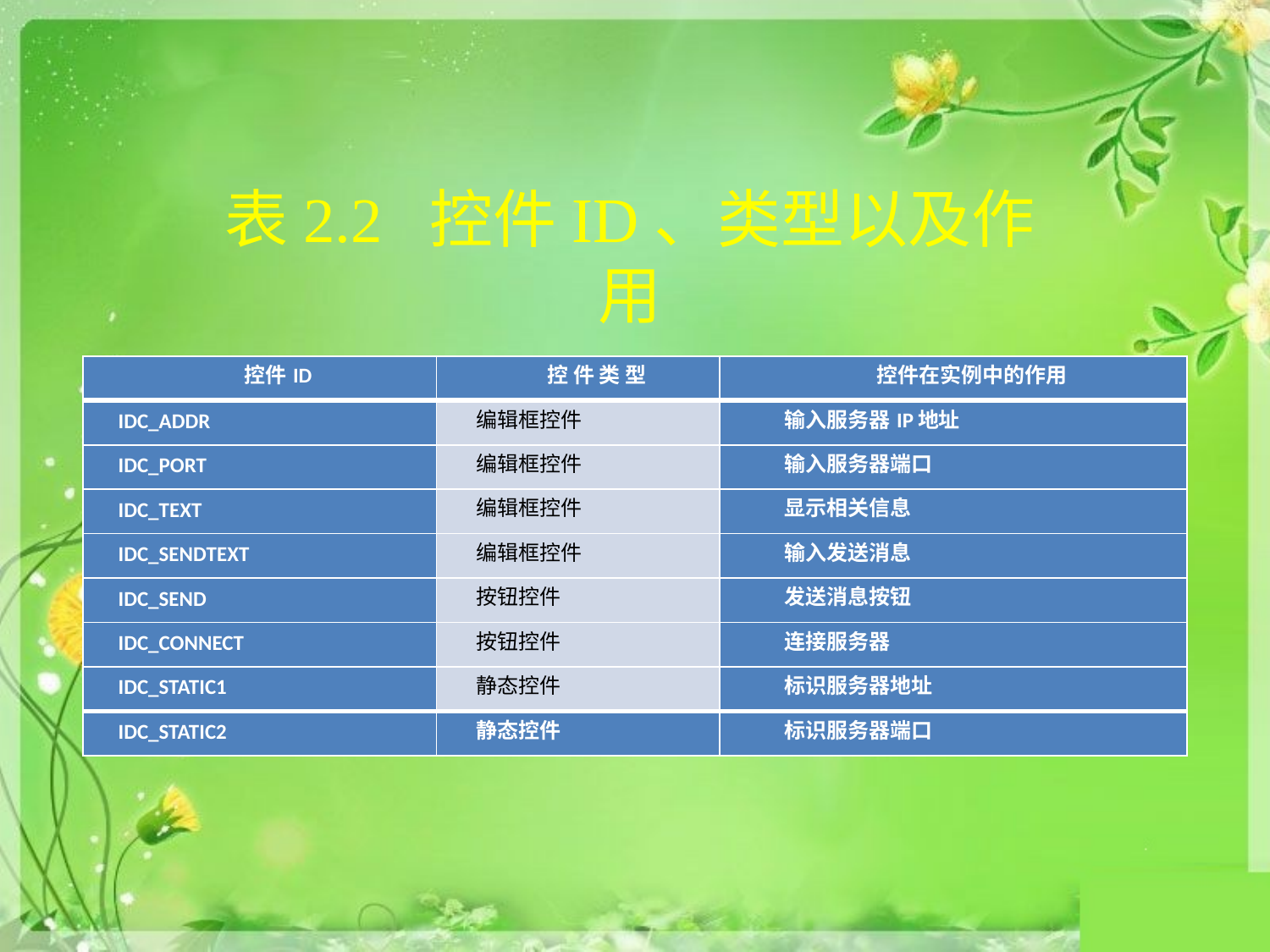

# 表2.2  控件ID、类型以及作用
| 控件ID | 控 件 类 型 | 控件在实例中的作用 |
| --- | --- | --- |
| IDC\_ADDR | 编辑框控件 | 输入服务器IP地址 |
| IDC\_PORT | 编辑框控件 | 输入服务器端口 |
| IDC\_TEXT | 编辑框控件 | 显示相关信息 |
| IDC\_SENDTEXT | 编辑框控件 | 输入发送消息 |
| IDC\_SEND | 按钮控件 | 发送消息按钮 |
| IDC\_CONNECT | 按钮控件 | 连接服务器 |
| IDC\_STATIC1 | 静态控件 | 标识服务器地址 |
| IDC\_STATIC2 | 静态控件 | 标识服务器端口 |